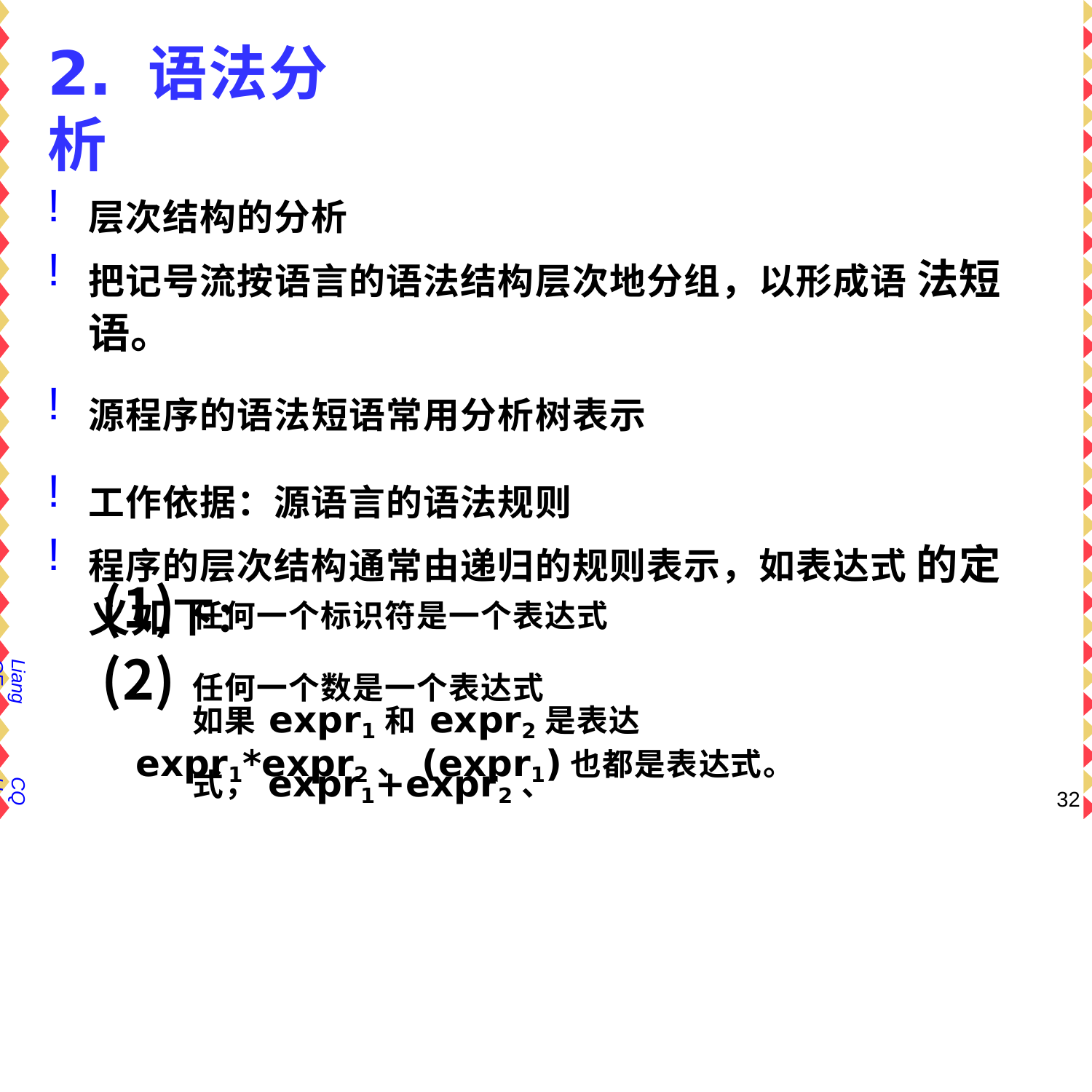

# 2. 语法分析
层次结构的分析
把记号流按语言的语法结构层次地分组，以形成语 法短语。
源程序的语法短语常用分析树表示
工作依据：源语言的语法规则
程序的层次结构通常由递归的规则表示，如表达式 的定义如下：
任何一个标识符是一个表达式
任何一个数是一个表达式

Liang GE
如果expr1和expr2是表达式，expr1+expr2、
expr1*expr2、(expr1)也都是表达式。
CQU
32